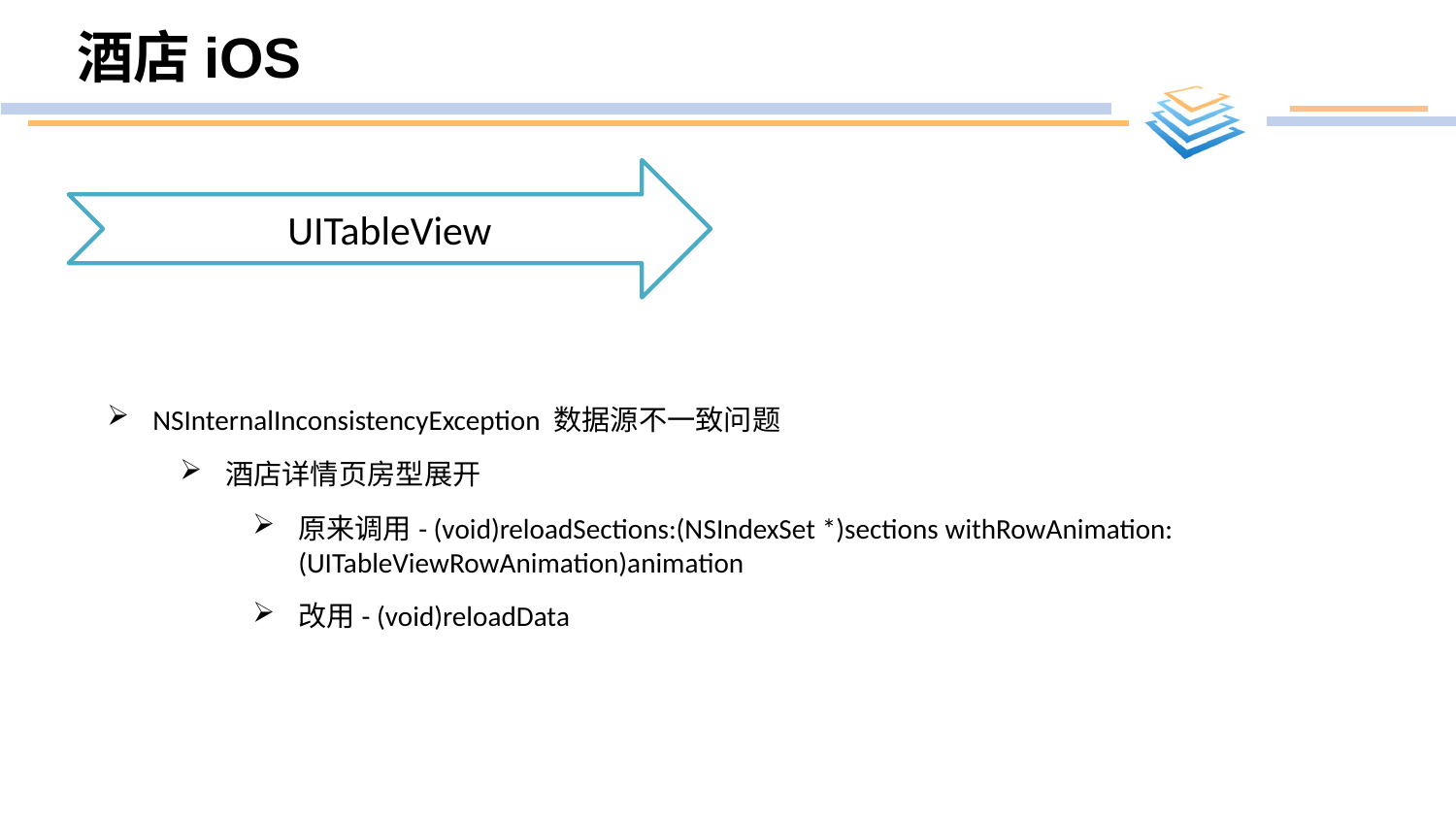

# 酒店iOS
UITableView

NSInternalInconsistencyException 数据源不一致问题
酒店详情页房型展开
原来调用- (void)reloadSections:(NSIndexSet *)sections withRowAnimation:(UITableViewRowAnimation)animation
改用- (void)reloadData